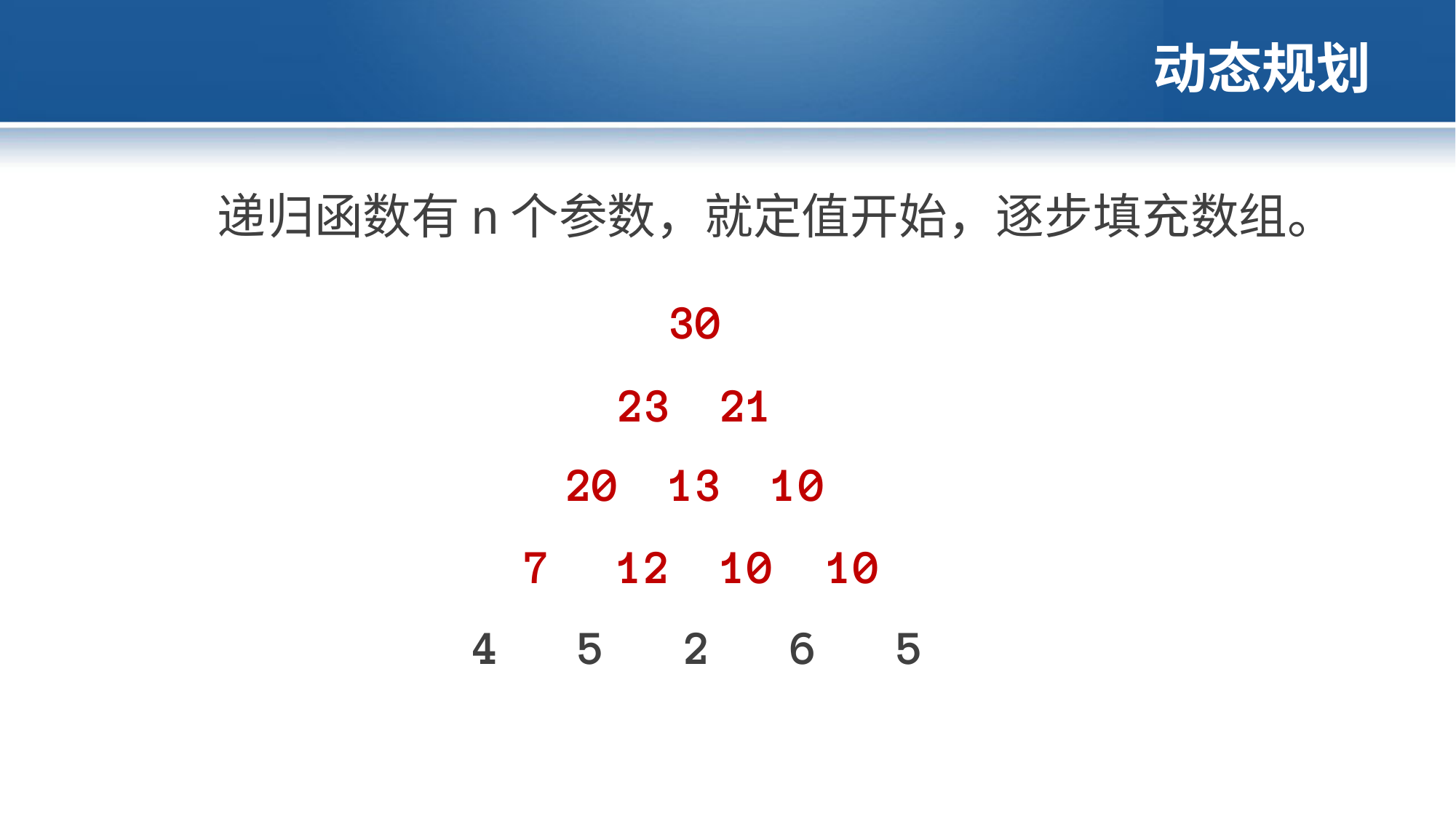

# 动态规划
递归函数有n个参数，就定值开始，逐步填充数组。
         7
       3   8
     8   1   0
   2   7   4   4
 4   5   2   6   5
30
23
21
20
13
10
12
10
10
7